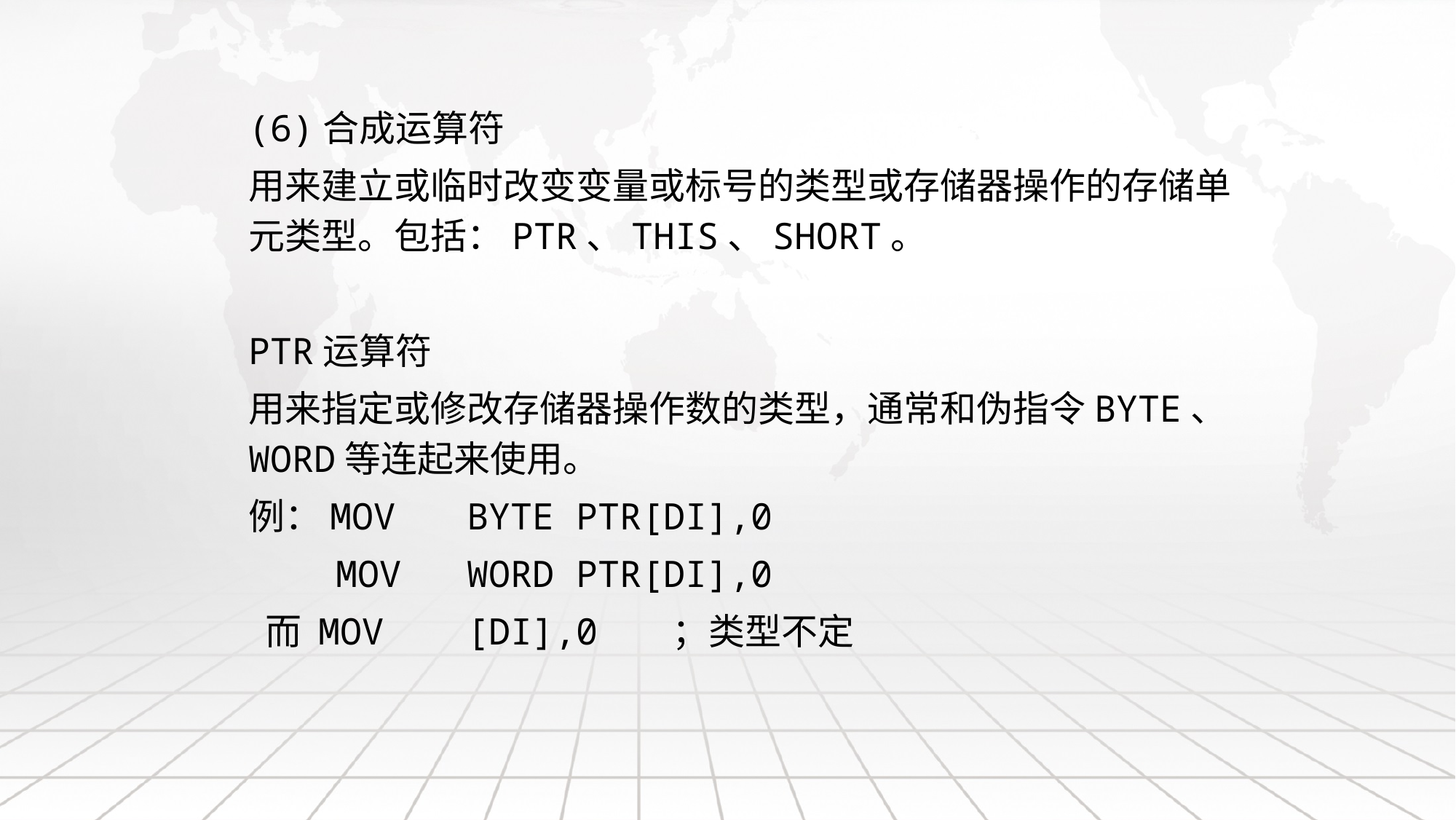

(6)合成运算符
用来建立或临时改变变量或标号的类型或存储器操作的存储单元类型。包括：PTR、THIS、SHORT。

PTR运算符
用来指定或修改存储器操作数的类型，通常和伪指令BYTE、 WORD等连起来使用。
例：MOV	BYTE PTR[DI],0
    MOV	WORD PTR[DI],0
 而 MOV	[DI],0   ；类型不定